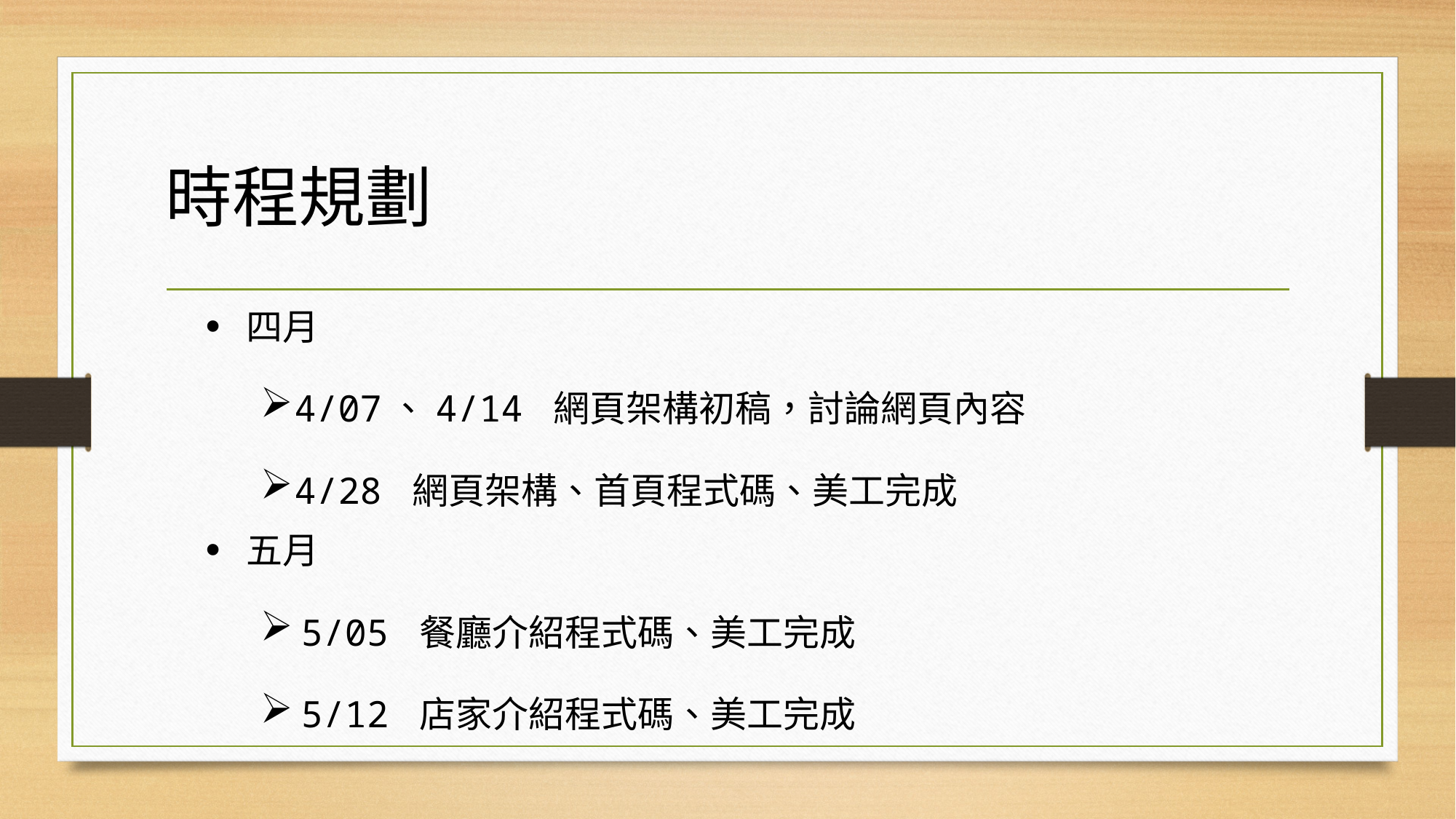

# 時程規劃
四月
4/07、4/14 網頁架構初稿，討論網頁內容
4/28 網頁架構、首頁程式碼、美工完成
五月
5/05 餐廳介紹程式碼、美工完成
5/12 店家介紹程式碼、美工完成